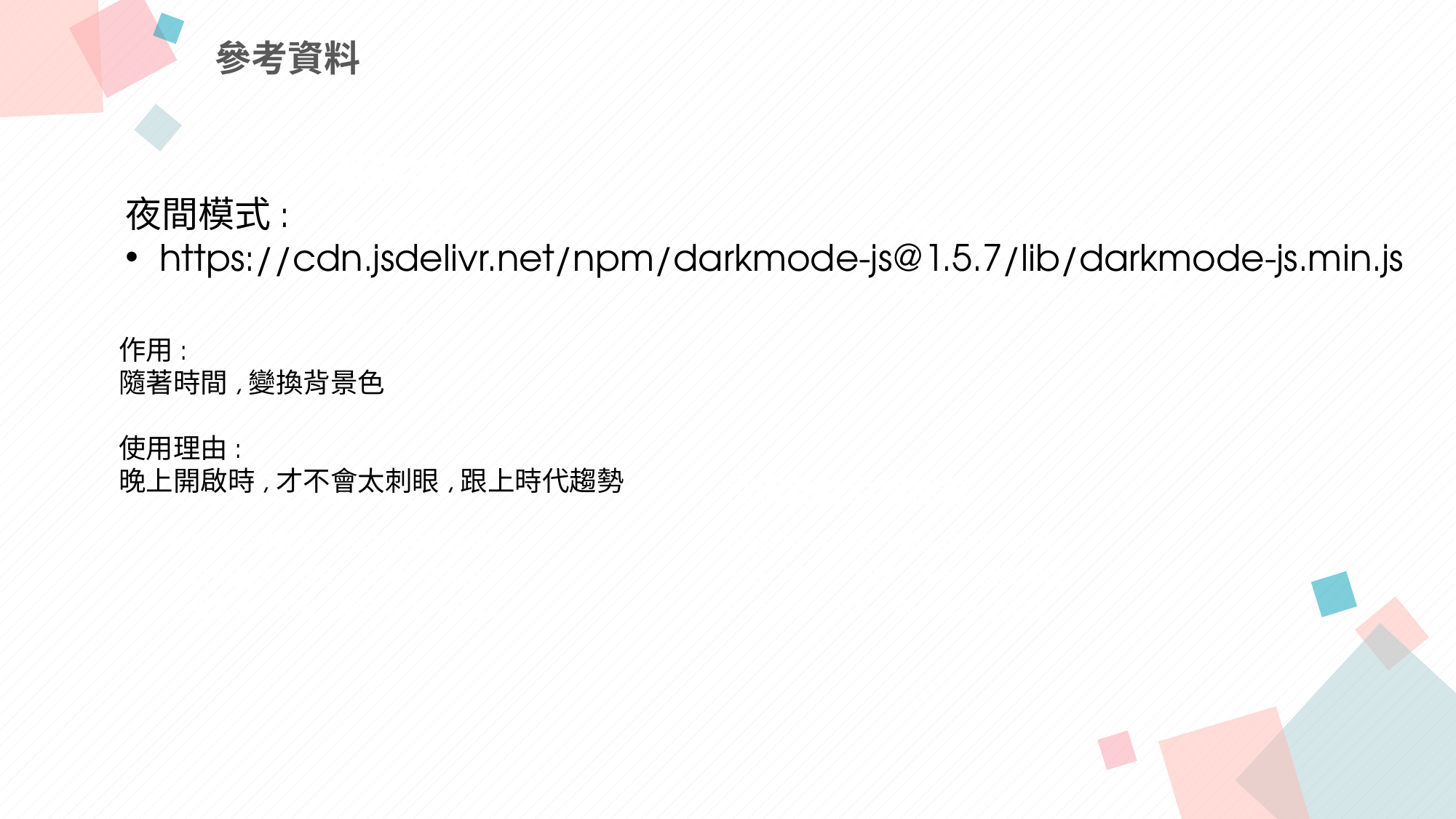

參考資料
基礎技術
js

夜間模式:
https://cdn.jsdelivr.net/npm/darkmode-js@1.5.7/lib/darkmode-js.min.js

html5
css
js
标题数字等都可以通过点击和重新输入进行更，顶部“开始”面板中可以对字体、字号、颜色等进行修改。
作用:
隨著時間,變換背景色

使用理由:
晚上開啟時,才不會太刺眼,跟上時代趨勢

点击此处添加标题
点击此处添加标题
标题数字等都可以通过点击和重新输入进行更改，顶部“开始”面板中可以对字体、字号、颜色等进行修改。
标题数字等都可以通过点击和重新输入进行更改，顶部“开始”面板中可以对字体、字号、颜色等进行修改。